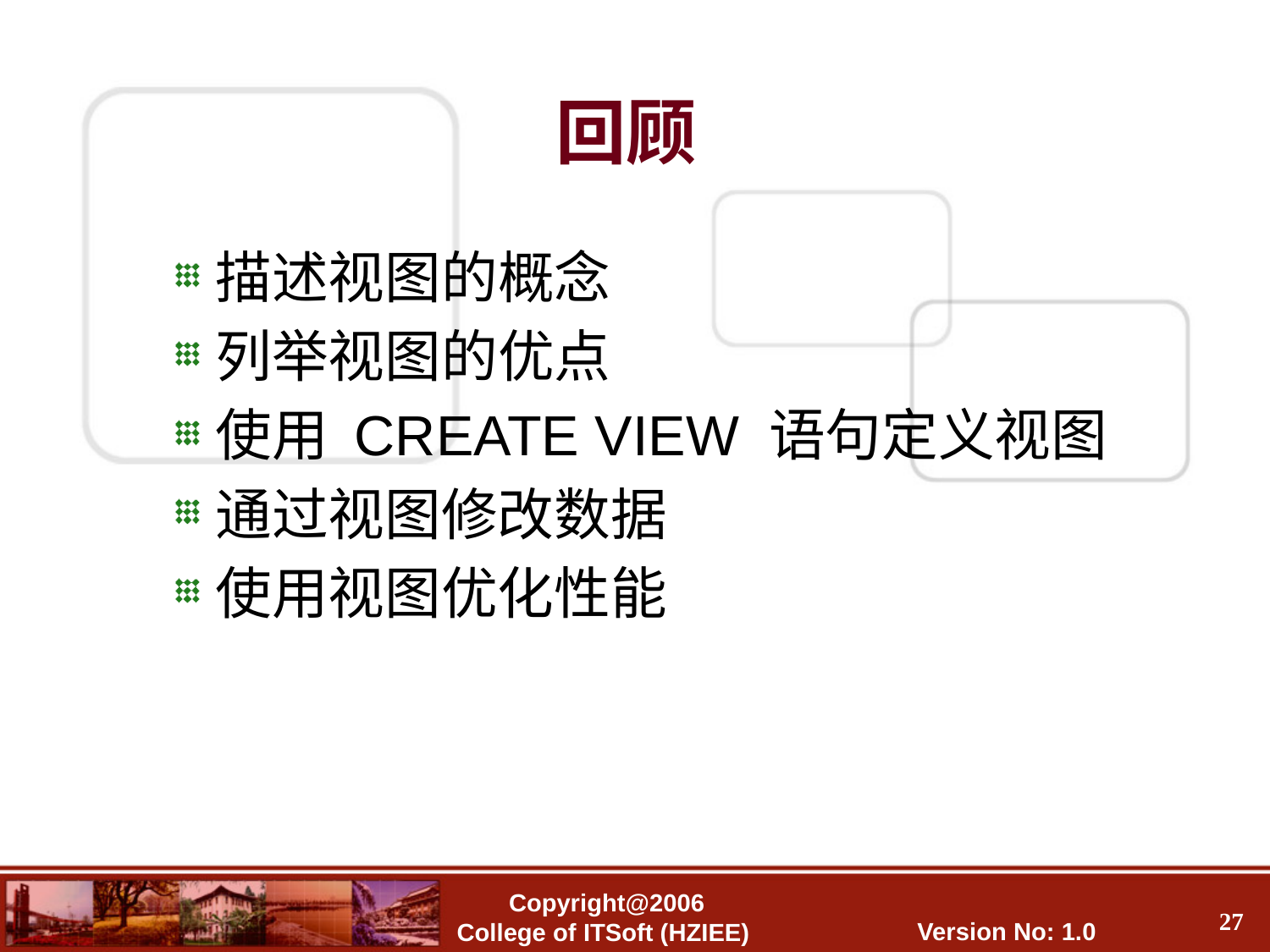

# 回顾

描述视图的概念
列举视图的优点
使用 CREATE VIEW 语句定义视图
通过视图修改数据
使用视图优化性能